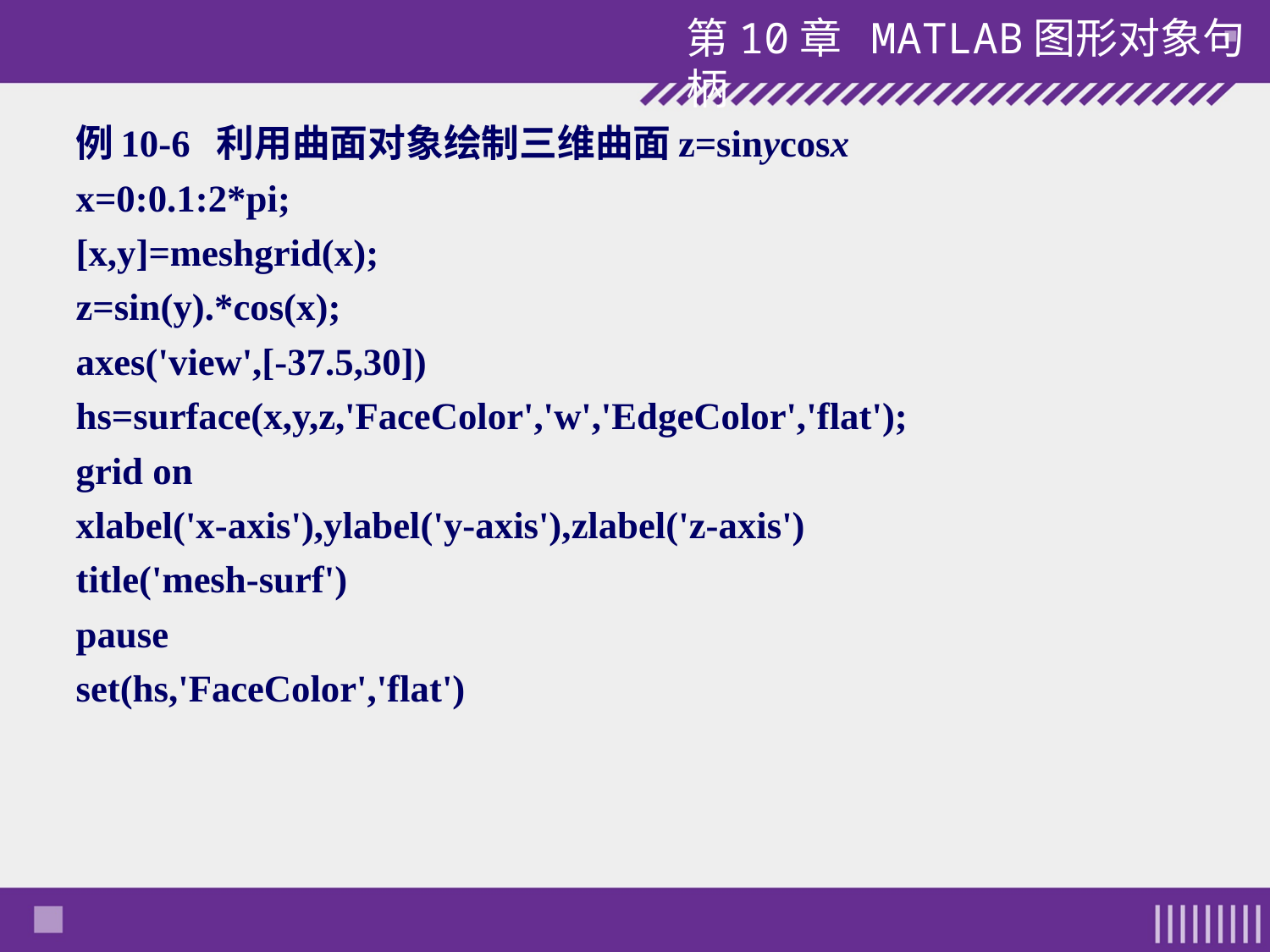

例10-6  利用曲面对象绘制三维曲面z=sinycosx
x=0:0.1:2*pi;
[x,y]=meshgrid(x);
z=sin(y).*cos(x);
axes('view',[-37.5,30])
hs=surface(x,y,z,'FaceColor','w','EdgeColor','flat');
grid on
xlabel('x-axis'),ylabel('y-axis'),zlabel('z-axis')
title('mesh-surf')
pause
set(hs,'FaceColor','flat')